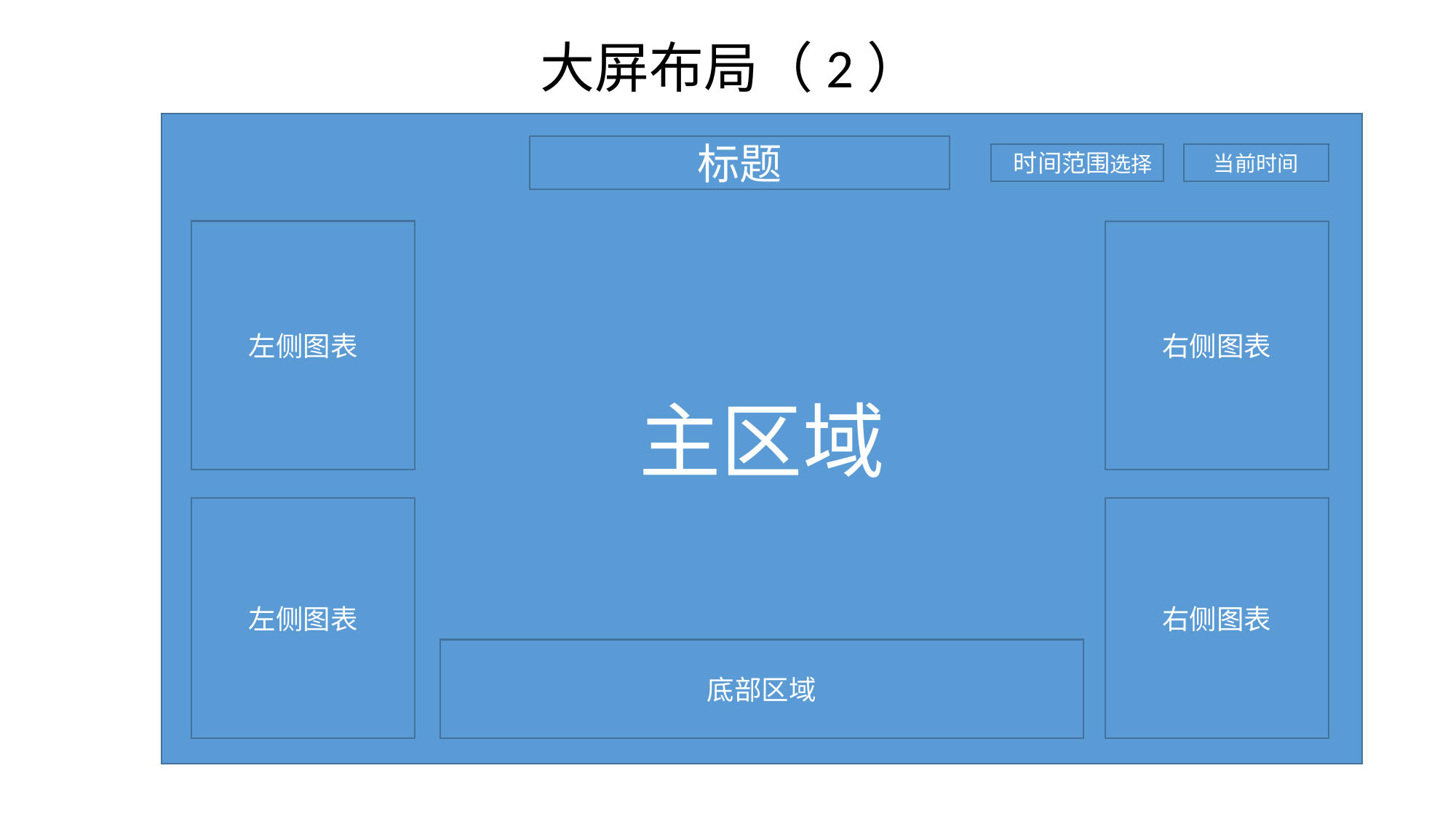

大屏布局（2）

主区域
标题
 时间范围选择
当前时间
左侧图表
右侧图表
#064066
左侧图表
右侧图表
底部区域